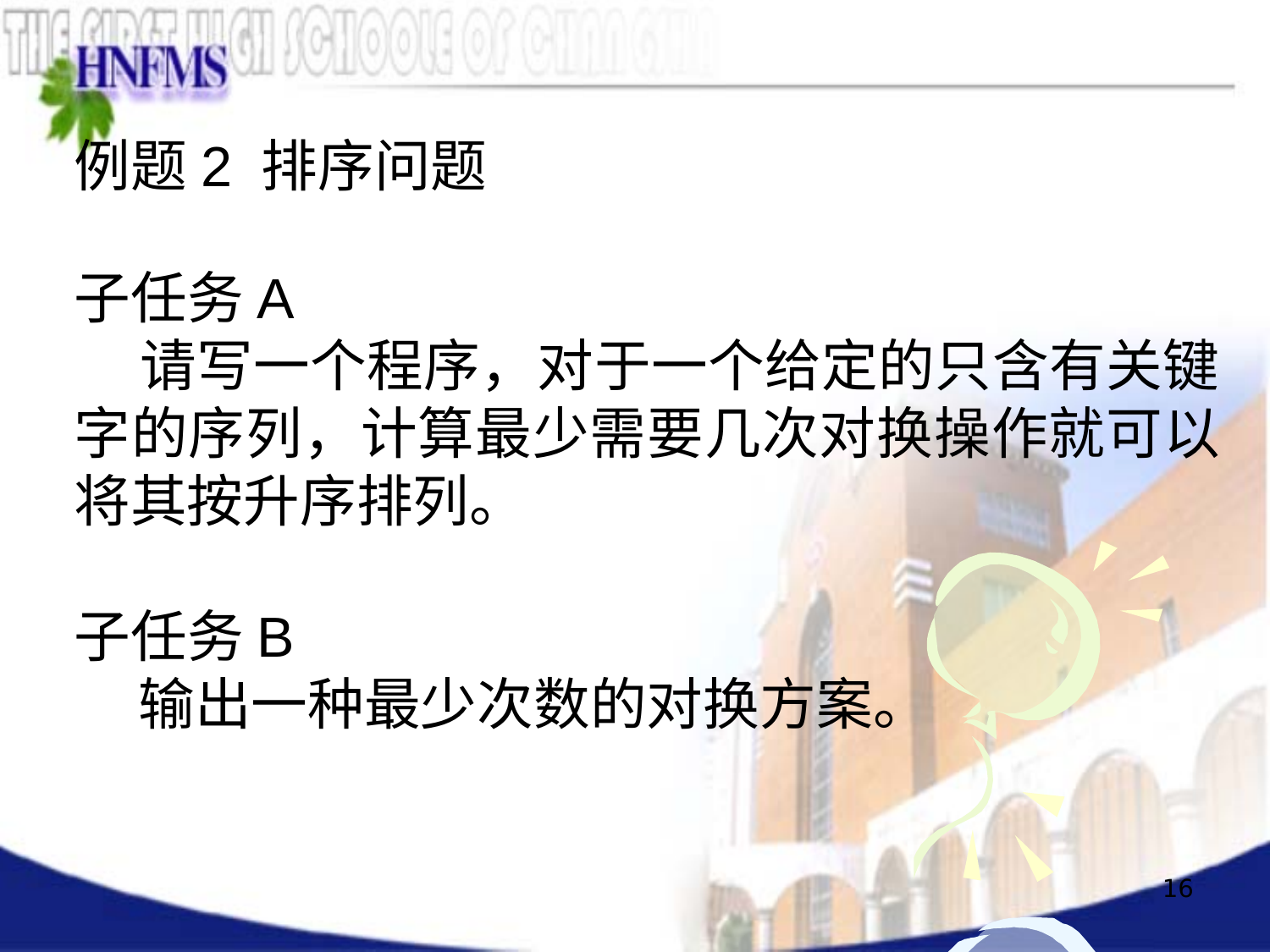

# 例题2 排序问题

子任务A
    请写一个程序，对于一个给定的只含有关键字的序列，计算最少需要几次对换操作就可以将其按升序排列。

子任务B
    输出一种最少次数的对换方案。
16